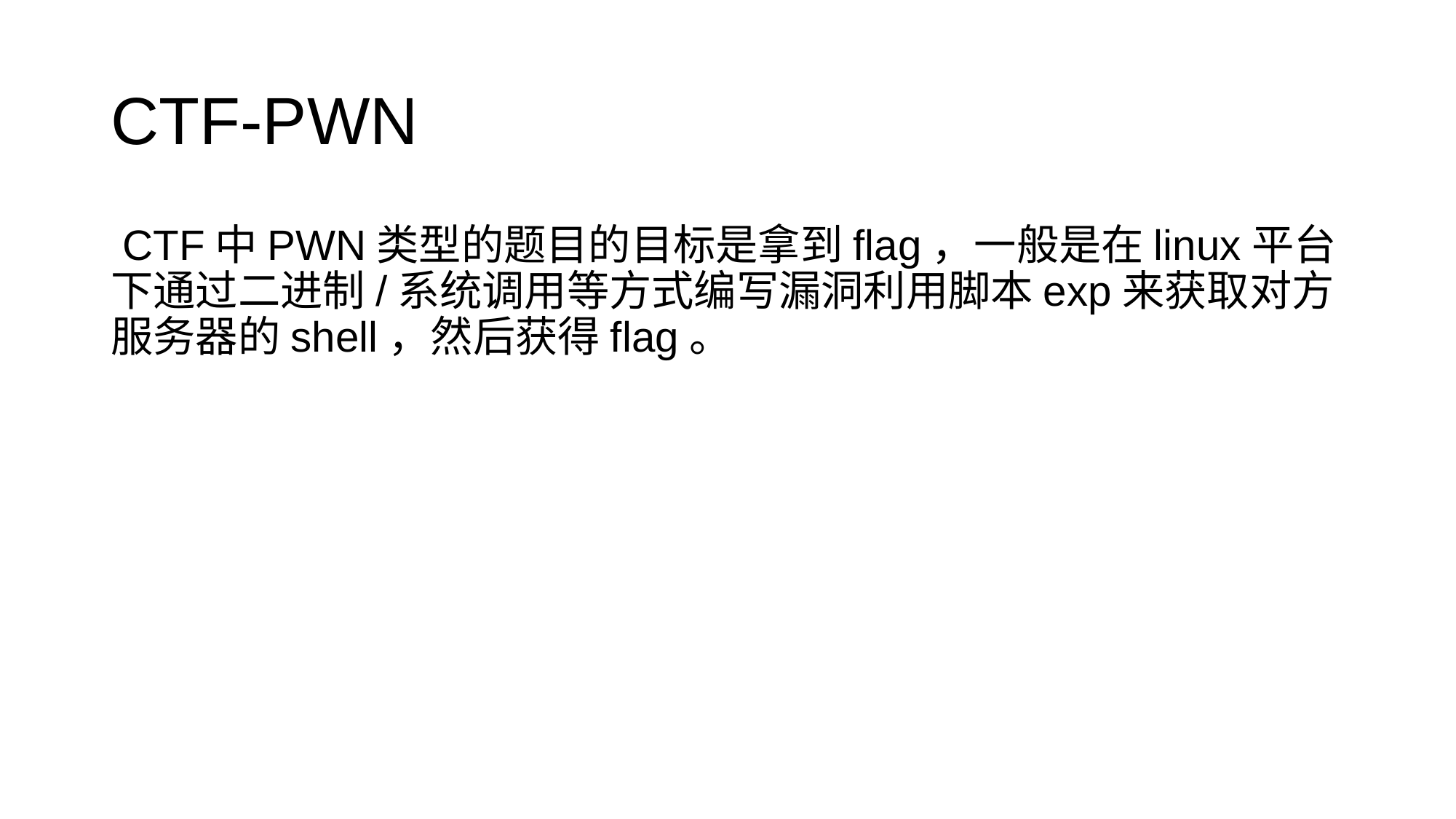

# CTF-PWN
 CTF中PWN类型的题目的目标是拿到flag，一般是在linux平台下通过二进制/系统调用等方式编写漏洞利用脚本exp来获取对方服务器的shell，然后获得flag。